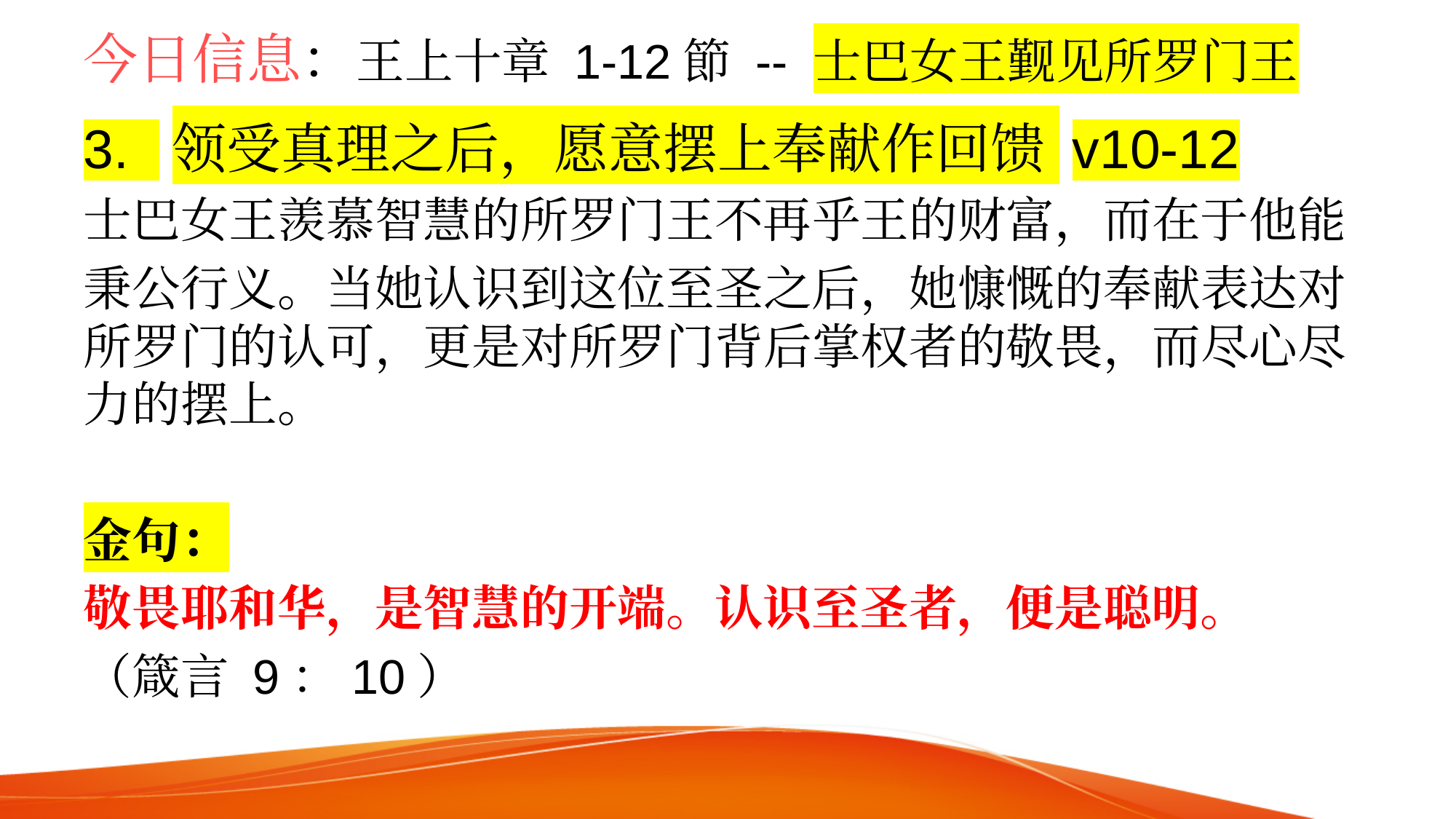

# 今日信息：王上十章 1-12節 -- 士巴女王觐见所罗门王
3.  领受真理之后，愿意摆上奉献作回馈 v10-12
士巴女王羡慕智慧的所罗门王不再乎王的财富，而在于他能
秉公行义。当她认识到这位至圣之后，她慷慨的奉献表达对所罗门的认可，更是对所罗门背后掌权者的敬畏，而尽心尽力的摆上。

金句：
敬畏耶和华，是智慧的开端。认识至圣者，便是聪明。
（箴言 9：10）